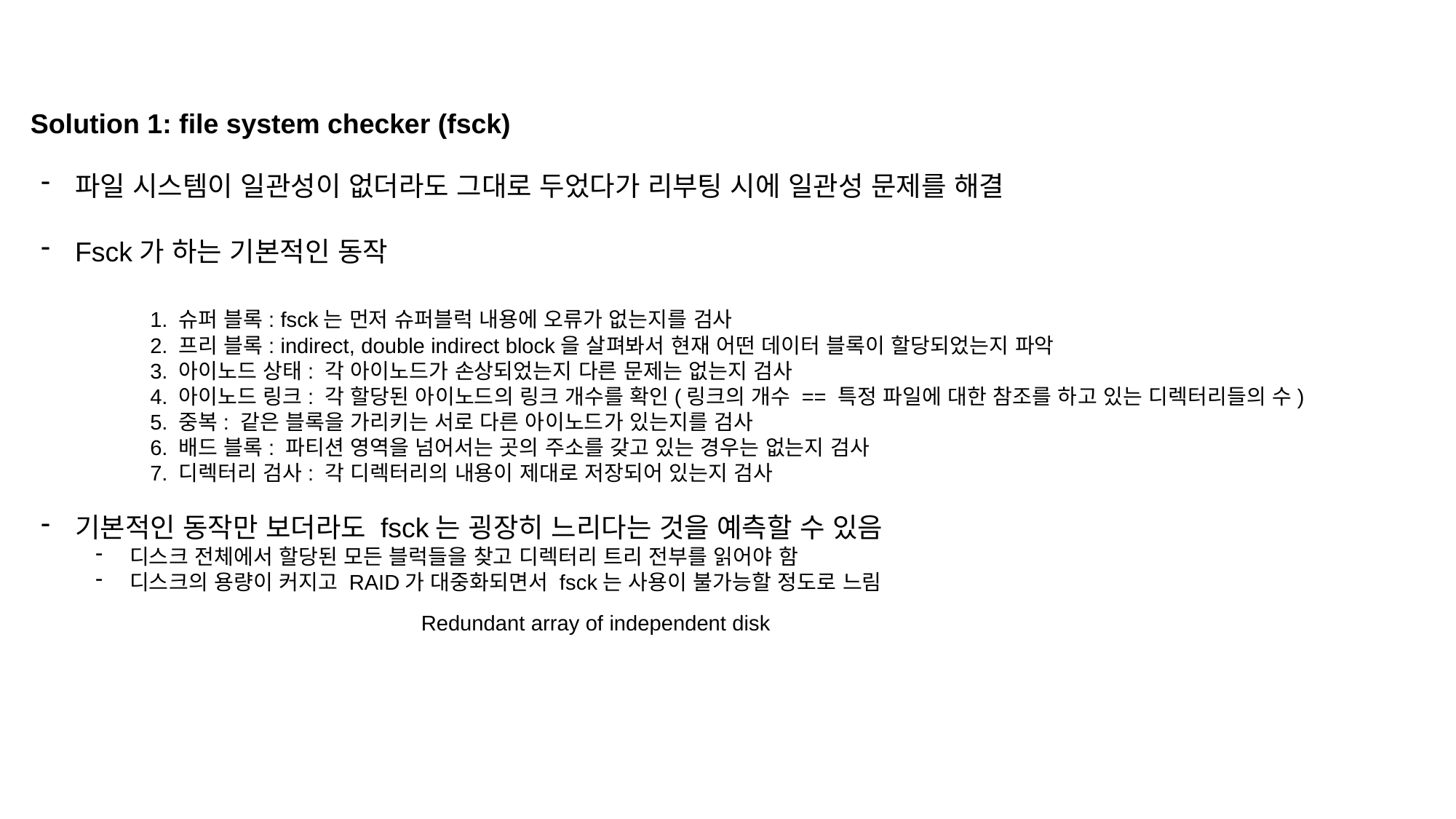

Solution 1: file system checker (fsck)
파일 시스템이 일관성이 없더라도 그대로 두었다가 리부팅 시에 일관성 문제를 해결

Fsck가 하는 기본적인 동작

	1. 슈퍼 블록: fsck는 먼저 슈퍼블럭 내용에 오류가 없는지를 검사
	2. 프리 블록: indirect, double indirect block을 살펴봐서 현재 어떤 데이터 블록이 할당되었는지 파악
	3. 아이노드 상태: 각 아이노드가 손상되었는지 다른 문제는 없는지 검사
	4. 아이노드 링크: 각 할당된 아이노드의 링크 개수를 확인(링크의 개수 == 특정 파일에 대한 참조를 하고 있는 디렉터리들의 수)
	5. 중복: 같은 블록을 가리키는 서로 다른 아이노드가 있는지를 검사
	6. 배드 블록: 파티션 영역을 넘어서는 곳의 주소를 갖고 있는 경우는 없는지 검사
	7. 디렉터리 검사: 각 디렉터리의 내용이 제대로 저장되어 있는지 검사

기본적인 동작만 보더라도 fsck는 굉장히 느리다는 것을 예측할 수 있음
디스크 전체에서 할당된 모든 블럭들을 찾고 디렉터리 트리 전부를 읽어야 함
디스크의 용량이 커지고 RAID가 대중화되면서 fsck는 사용이 불가능할 정도로 느림
Redundant array of independent disk